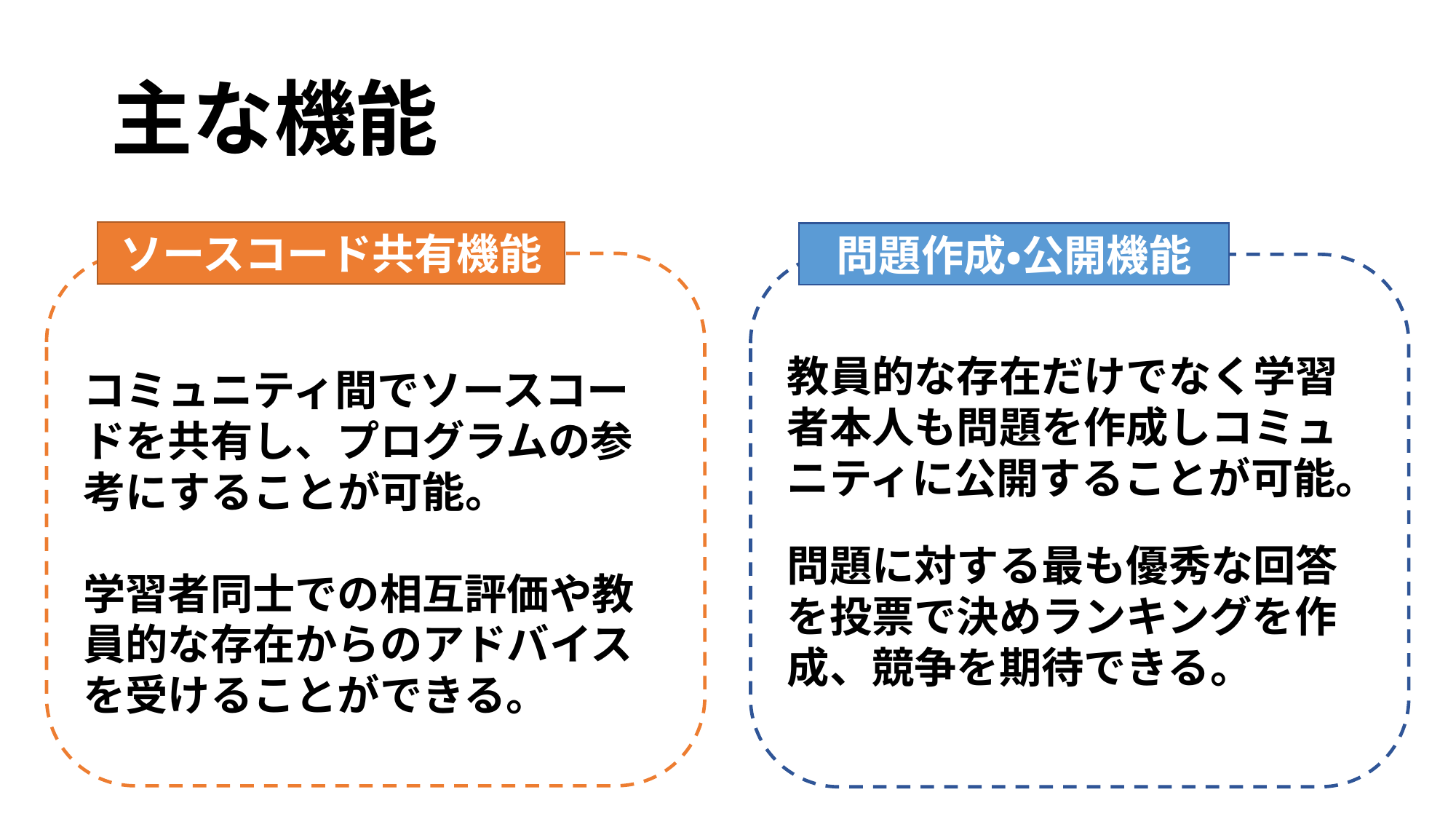

# 主な機能
ソースコード共有機能

コミュニティ間でソースコードを共有し、プログラムの参考にすることが可能。

学習者同士での相互評価や教員的な存在からのアドバイスを受けることができる。

問題作成・公開機能
教員的な存在だけでなく学習者本人も問題を作成しコミュニティに公開することが可能。

問題に対する最も優秀な回答を投票で決めランキングを作成、競争を期待できる。